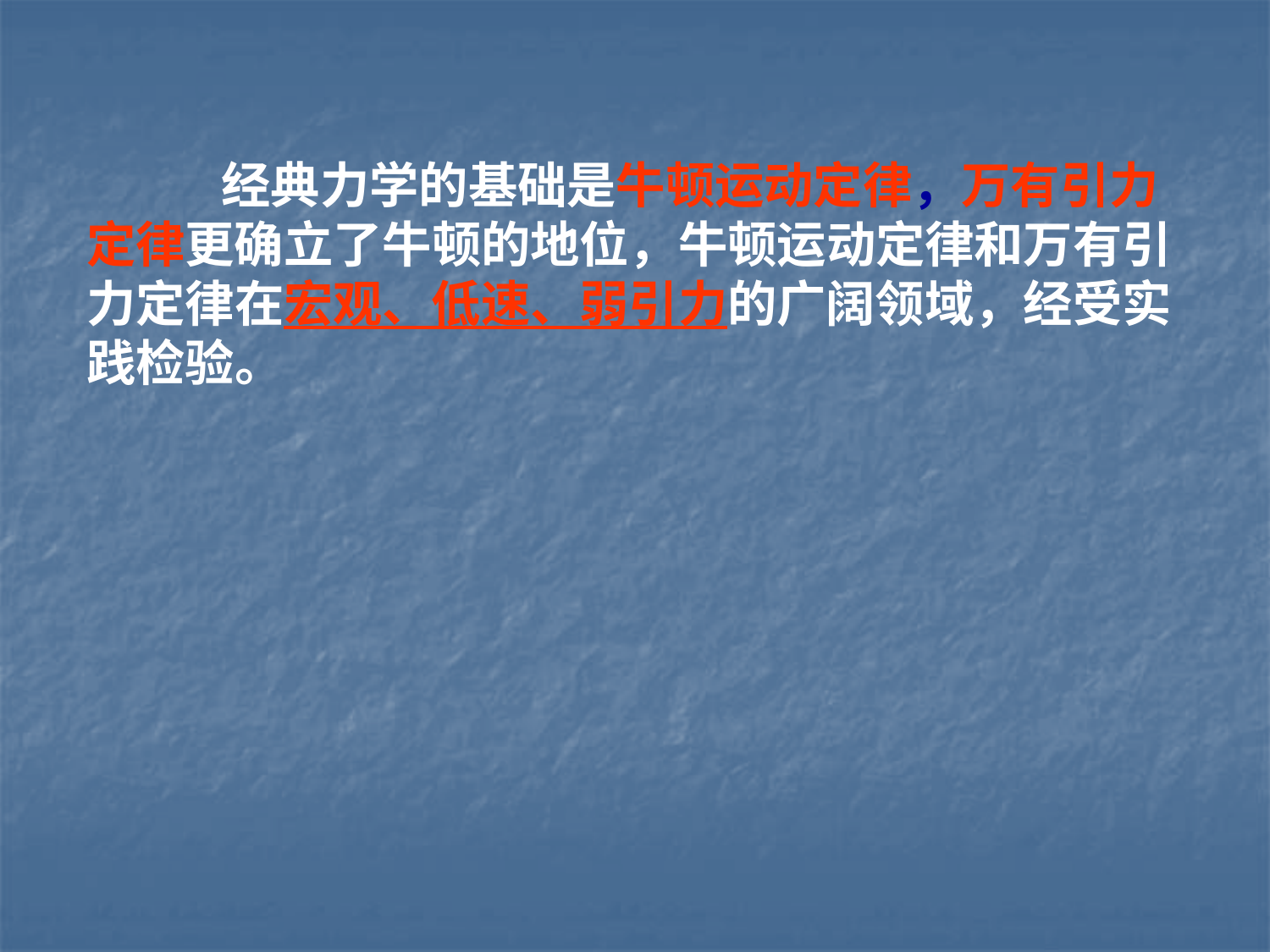

经典力学的基础是牛顿运动定律，万有引力定律更确立了牛顿的地位，牛顿运动定律和万有引力定律在宏观、低速、弱引力的广阔领域，经受实践检验。